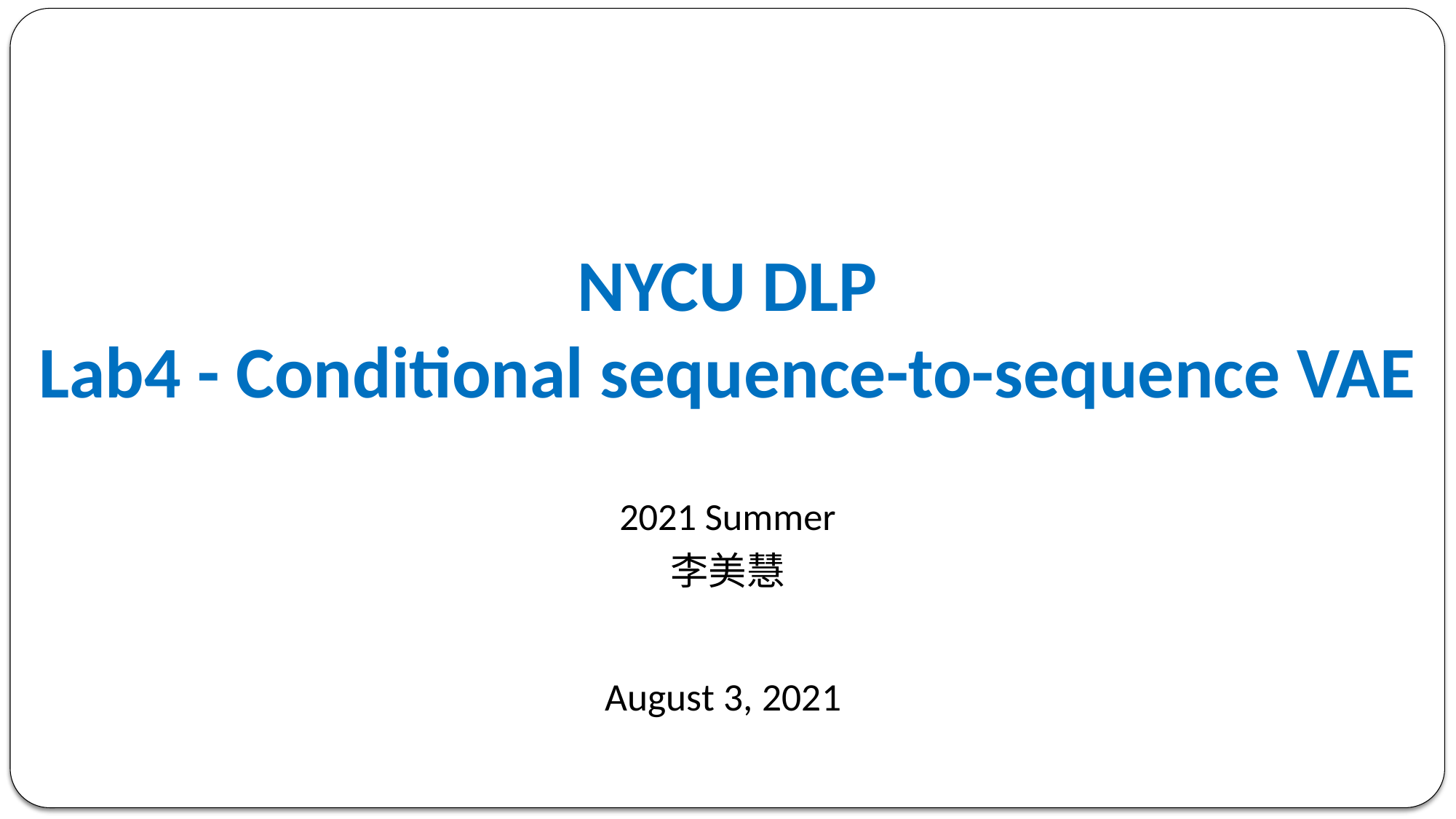

NYCU DLP
Lab4 - Conditional sequence-to-sequence VAE
2021 Summer
李美慧
August 3, 2021